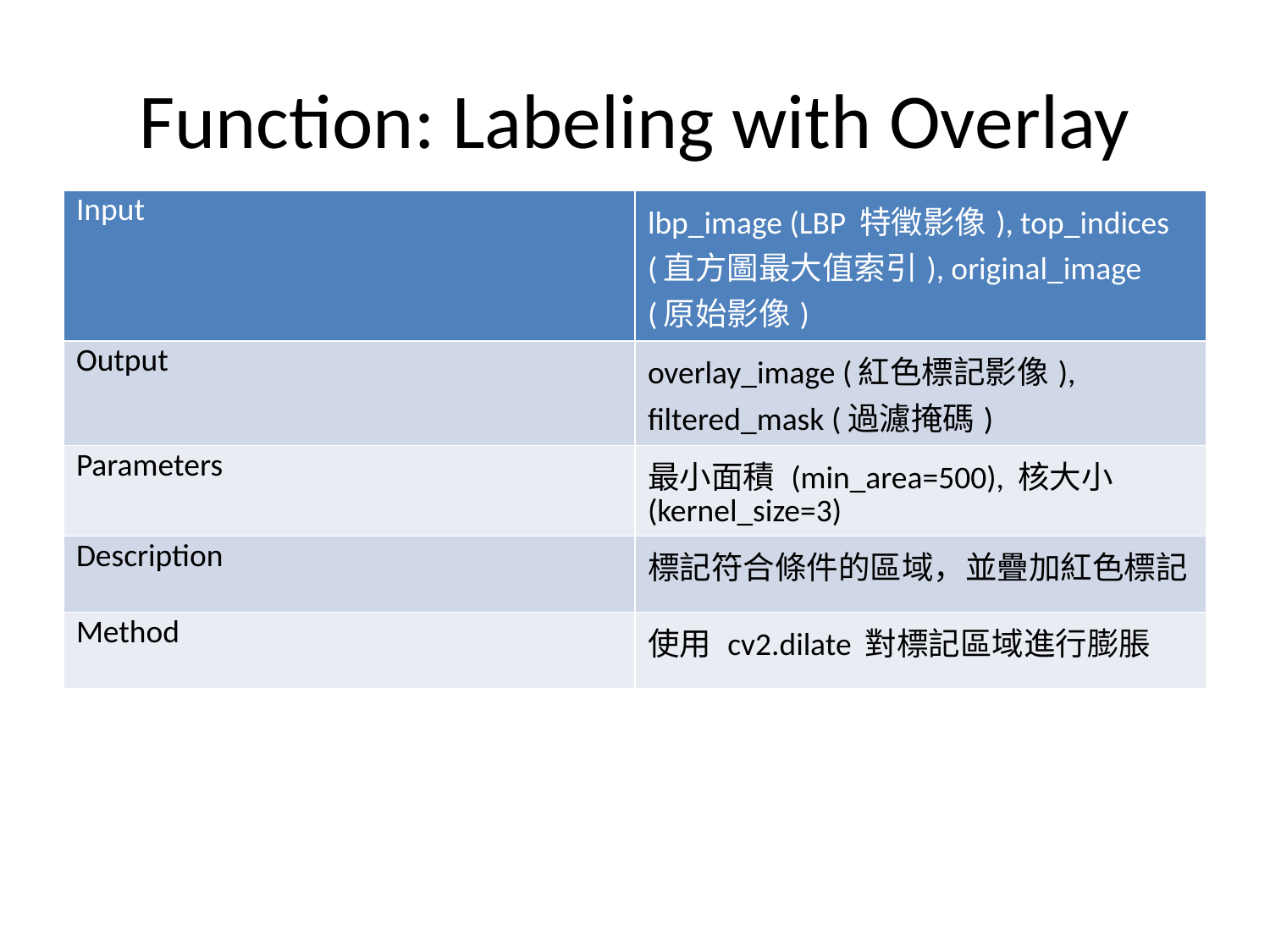

# Function: Labeling with Overlay
| Input | lbp\_image (LBP 特徵影像), top\_indices (直方圖最大值索引), original\_image (原始影像) |
| --- | --- |
| Output | overlay\_image (紅色標記影像), filtered\_mask (過濾掩碼) |
| Parameters | 最小面積 (min\_area=500), 核大小 (kernel\_size=3) |
| Description | 標記符合條件的區域，並疊加紅色標記 |
| Method | 使用 cv2.dilate 對標記區域進行膨脹 |